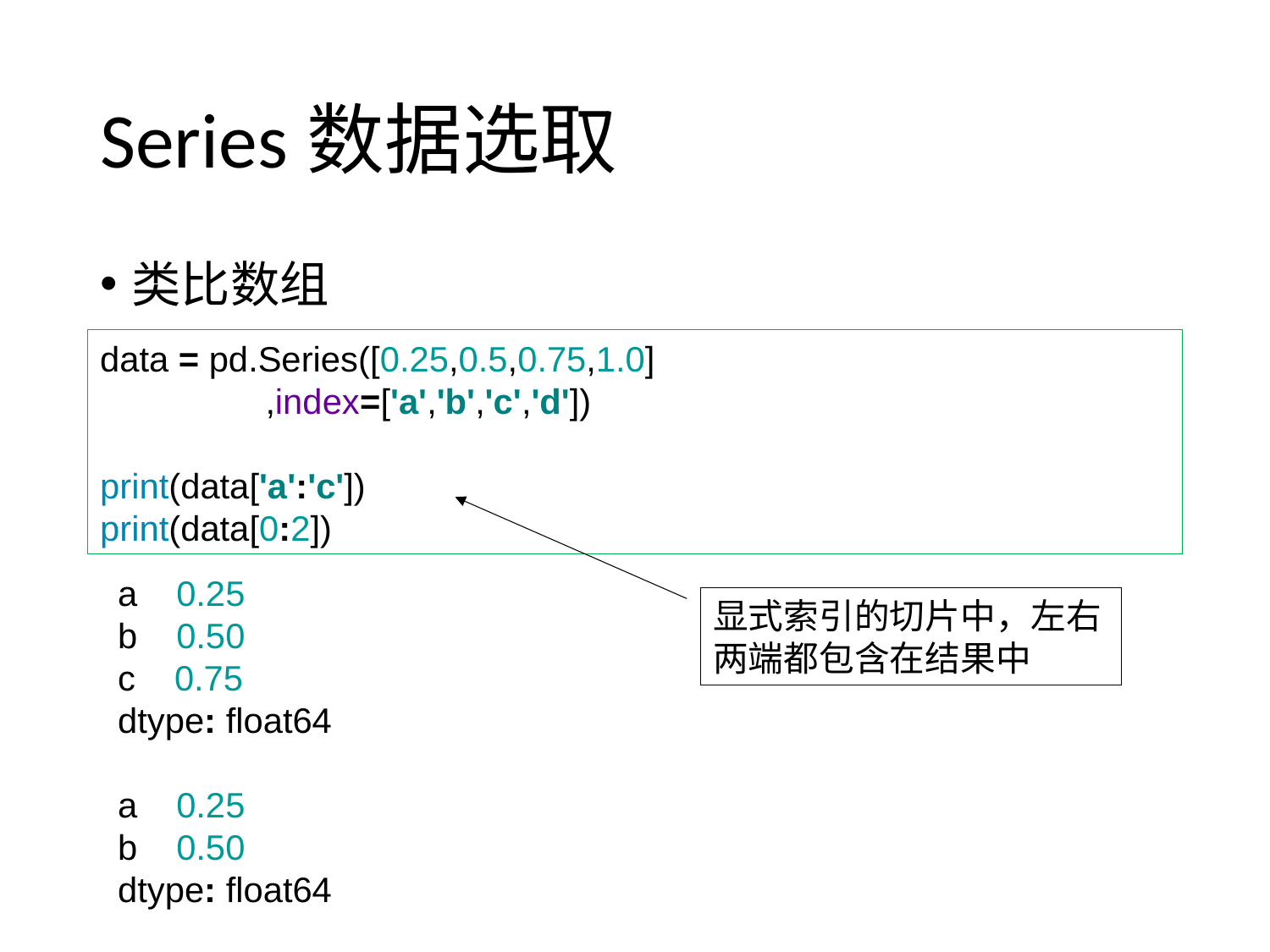

# Series数据选取
类比数组
data = pd.Series([0.25,0.5,0.75,1.0]
                 ,index=['a','b','c','d'])
print(data['a':'c'])
print(data[0:2])
a    0.25
b    0.50
c    0.75
dtype: float64
a    0.25
b    0.50
dtype: float64
显式索引的切片中，左右两端都包含在结果中
9